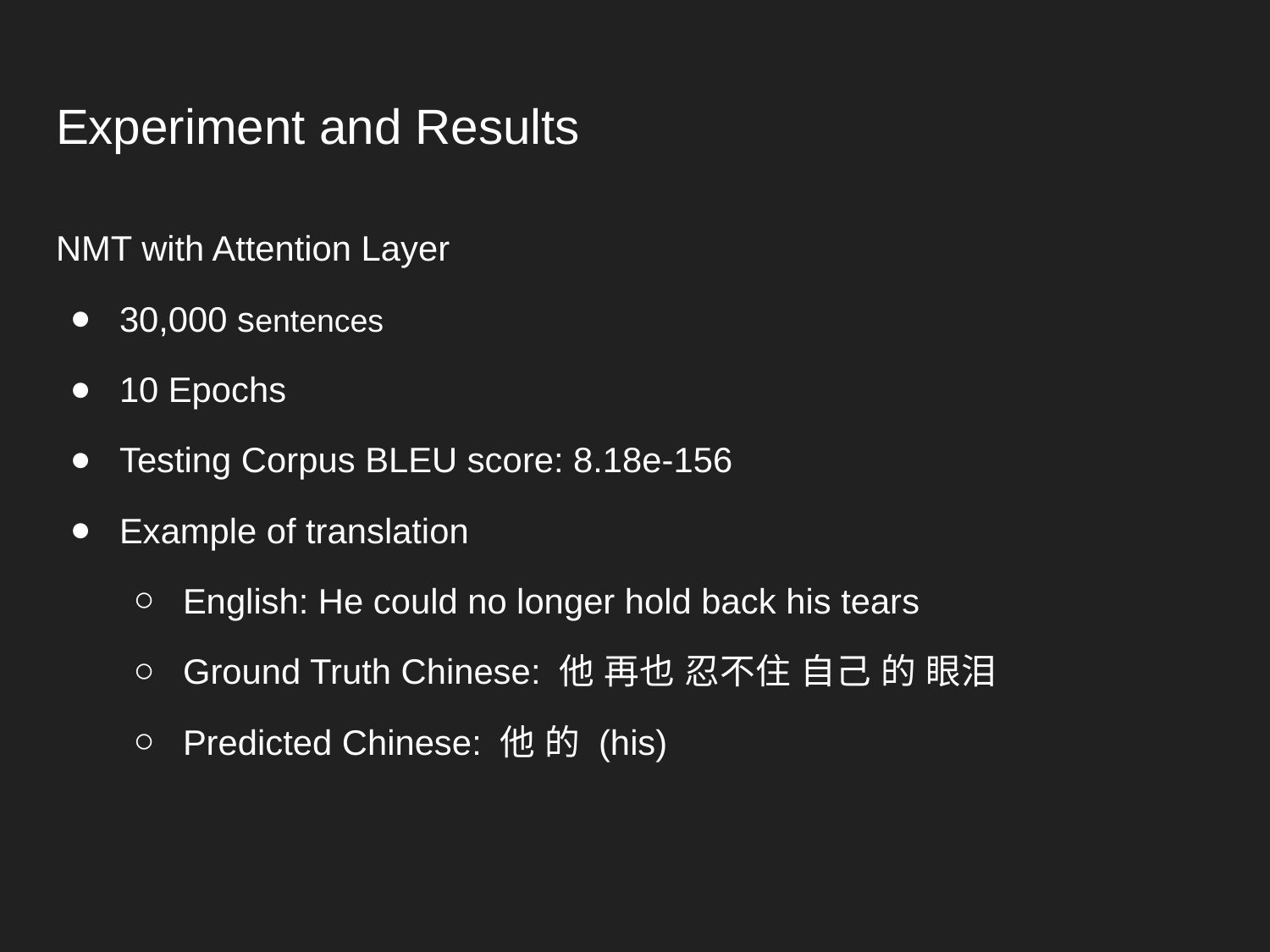

# Experiment and Results
NMT with Attention Layer
30,000 sentences
10 Epochs
Testing Corpus BLEU score: 8.18e-156
Example of translation
English: He could no longer hold back his tears
Ground Truth Chinese: 他 再也 忍不住 自己 的 眼泪
Predicted Chinese: 他 的 (his)